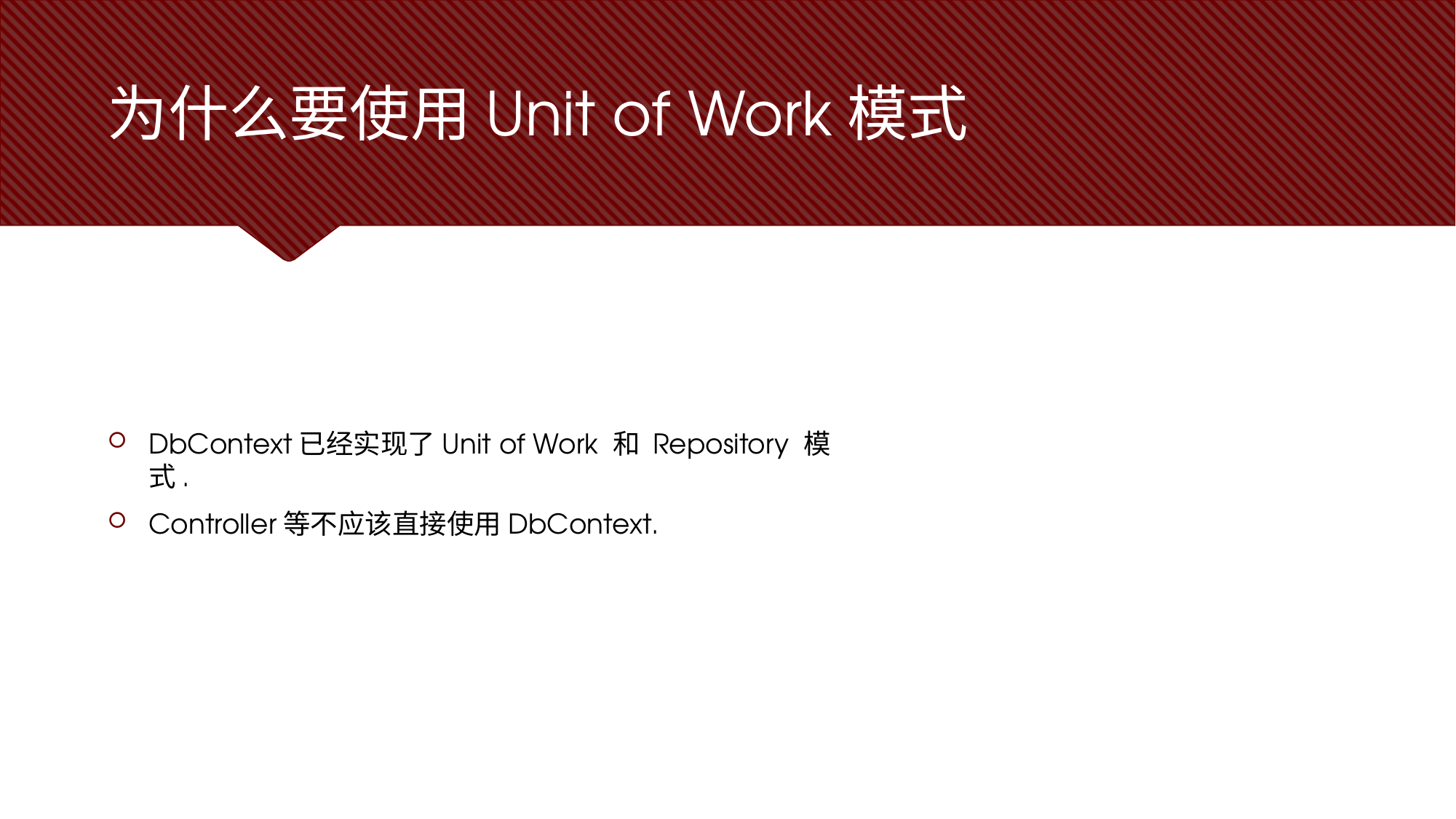

# 为什么要使用Unit of Work模式
DbContext已经实现了Unit of Work 和 Repository 模式.
Controller等不应该直接使用DbContext.